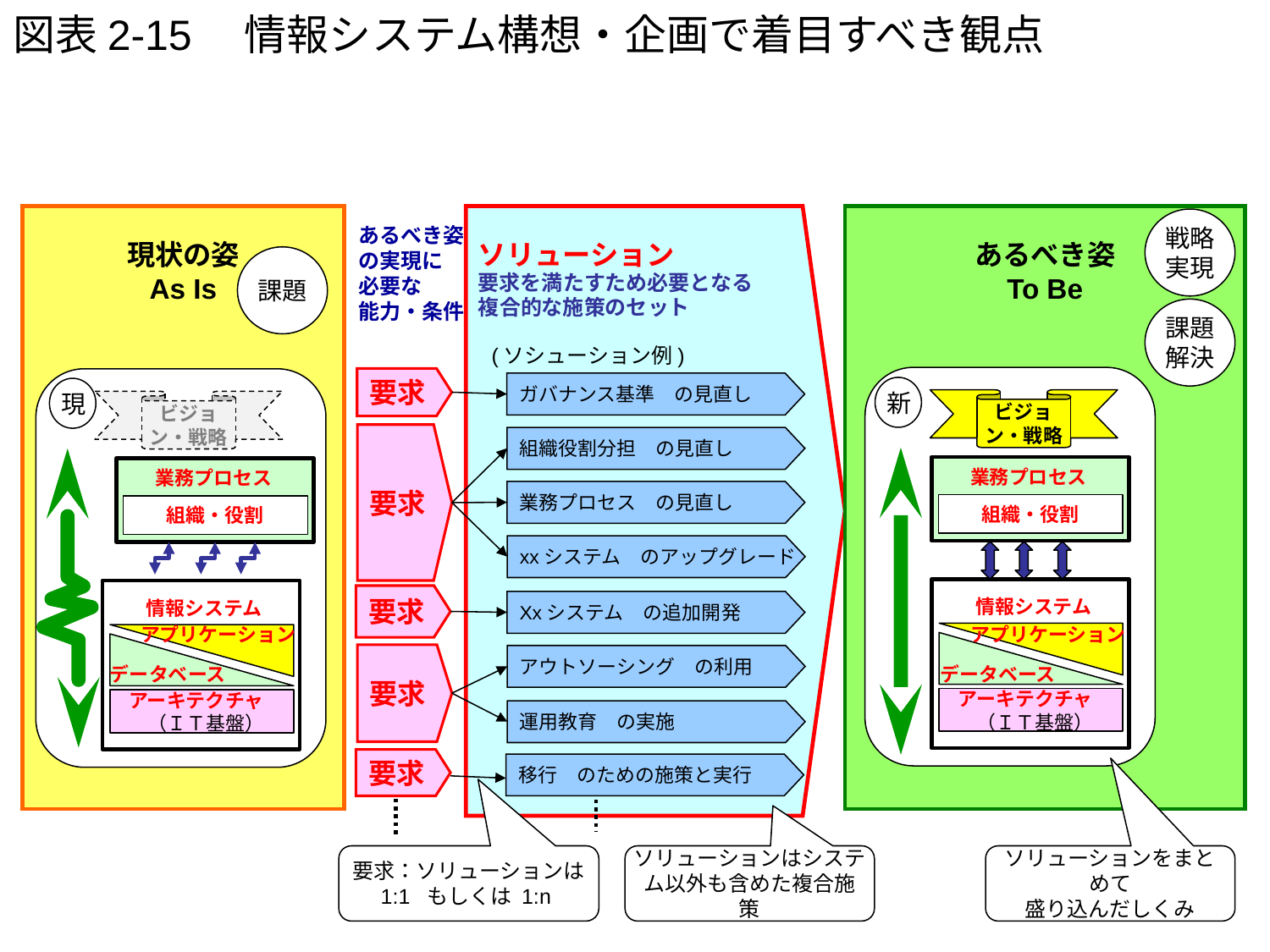

# 図表2-15　情報システム構想・企画で着目すべき観点
現状の姿
As Is

ソリューション
要求を満たすため必要となる
複合的な施策のセット

あるべき姿
To Be

戦略実現
あるべき姿
の実現に
必要な
能力・条件
課題
課題
解決
(ソシューション例)

要求

ガバナンス基準　の見直し
新
現
ビジョン・戦略
ビジョン・戦略
要求
組織役割分担　の見直し

業務プロセス
業務プロセス
業務プロセス　の見直し

組織・役割
組織・役割
xxシステム　のアップグレード

要求
情報システム
情報システム
Xxシステム　の追加開発
アプリケーション
アプリケーション

要求
アウトソーシング　の利用
データベース
データベース
アーキテクチャ
（ＩＴ基盤）
アーキテクチャ
（ＩＴ基盤）

運用教育　の実施
要求
移行　のための施策と実行
ソリューションはシステム以外も含めた複合施策
要求：ソリューションは
1:1  もしくは 1:n
ソリューションをまとめて
盛り込んだしくみ